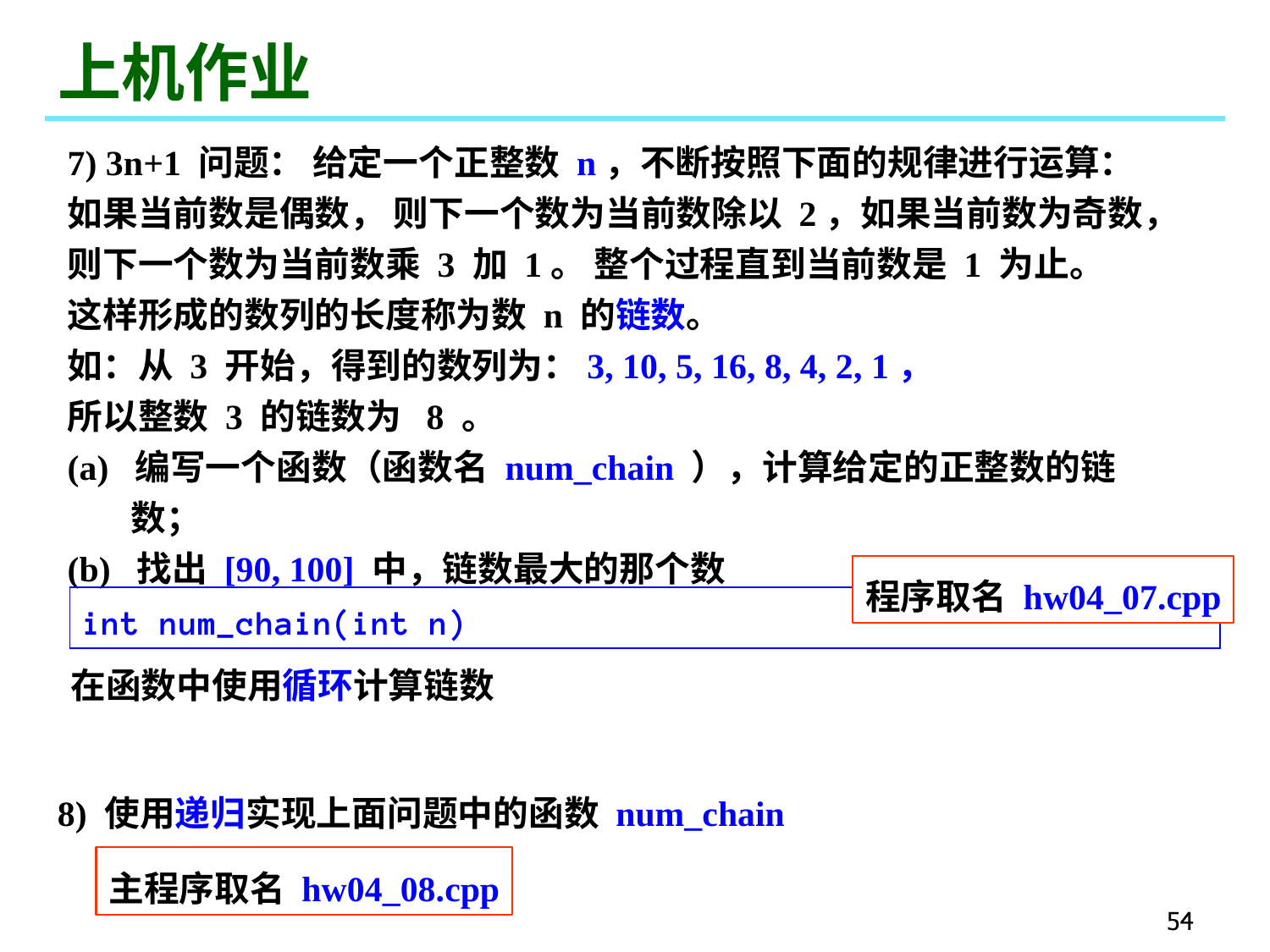

# 上机作业
7) 3n+1 问题： 给定一个正整数 n，不断按照下面的规律进行运算：
如果当前数是偶数， 则下一个数为当前数除以 2，如果当前数为奇数，
则下一个数为当前数乘 3 加 1。 整个过程直到当前数是 1 为止。
这样形成的数列的长度称为数 n 的链数。
如：从 3 开始，得到的数列为：3, 10, 5, 16, 8, 4, 2, 1，
所以整数 3 的链数为  8 。
(a)  编写一个函数（函数名 num_chain ），计算给定的正整数的链数；
(b)  找出 [90, 100] 中，链数最大的那个数
程序取名 hw04_07.cpp
int num_chain(int n)
在函数中使用循环计算链数
8) 使用递归实现上面问题中的函数 num_chain
主程序取名 hw04_08.cpp
54